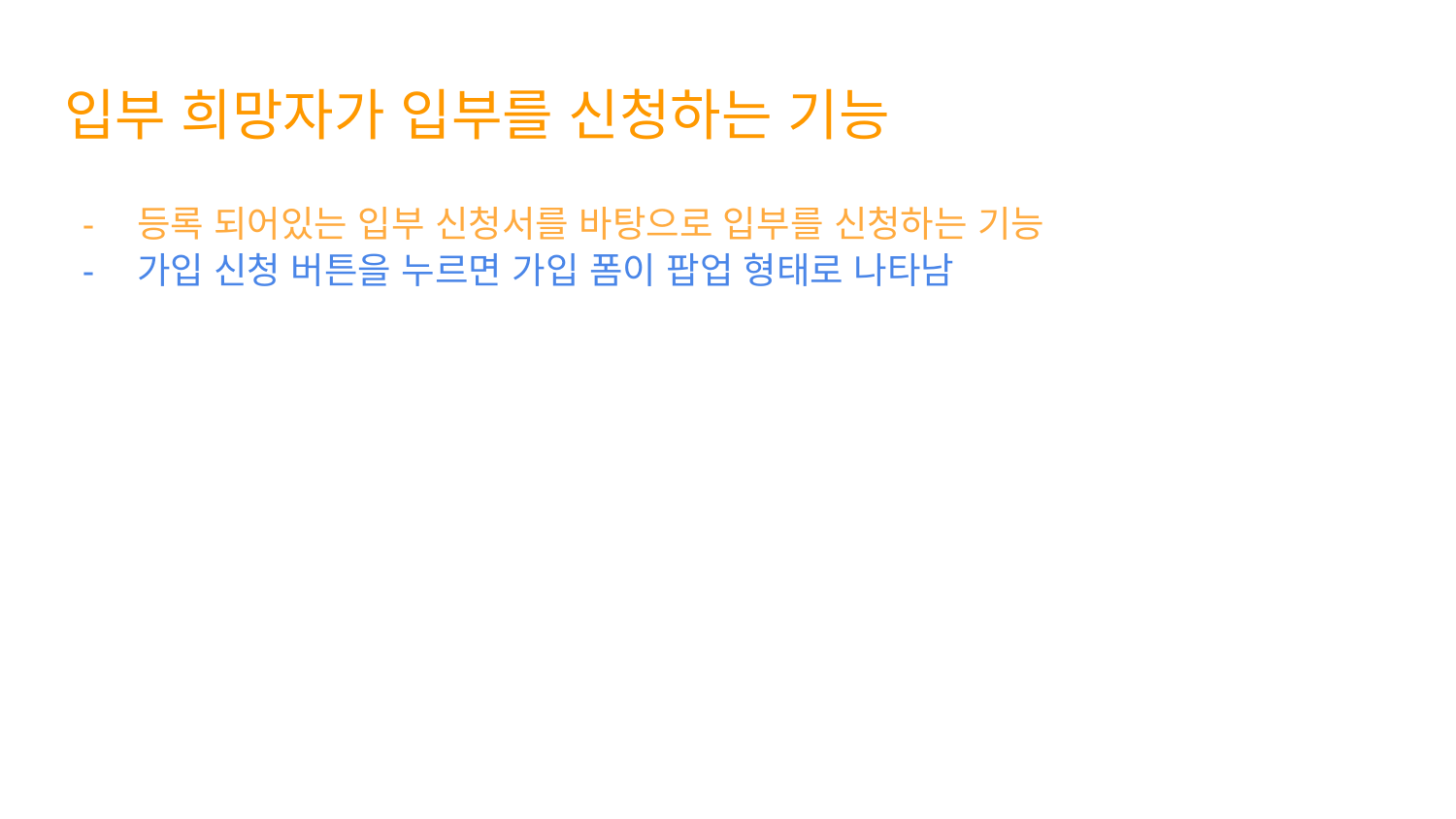

# 입부 희망자가 입부를 신청하는 기능
등록 되어있는 입부 신청서를 바탕으로 입부를 신청하는 기능
가입 신청 버튼을 누르면 가입 폼이 팝업 형태로 나타남